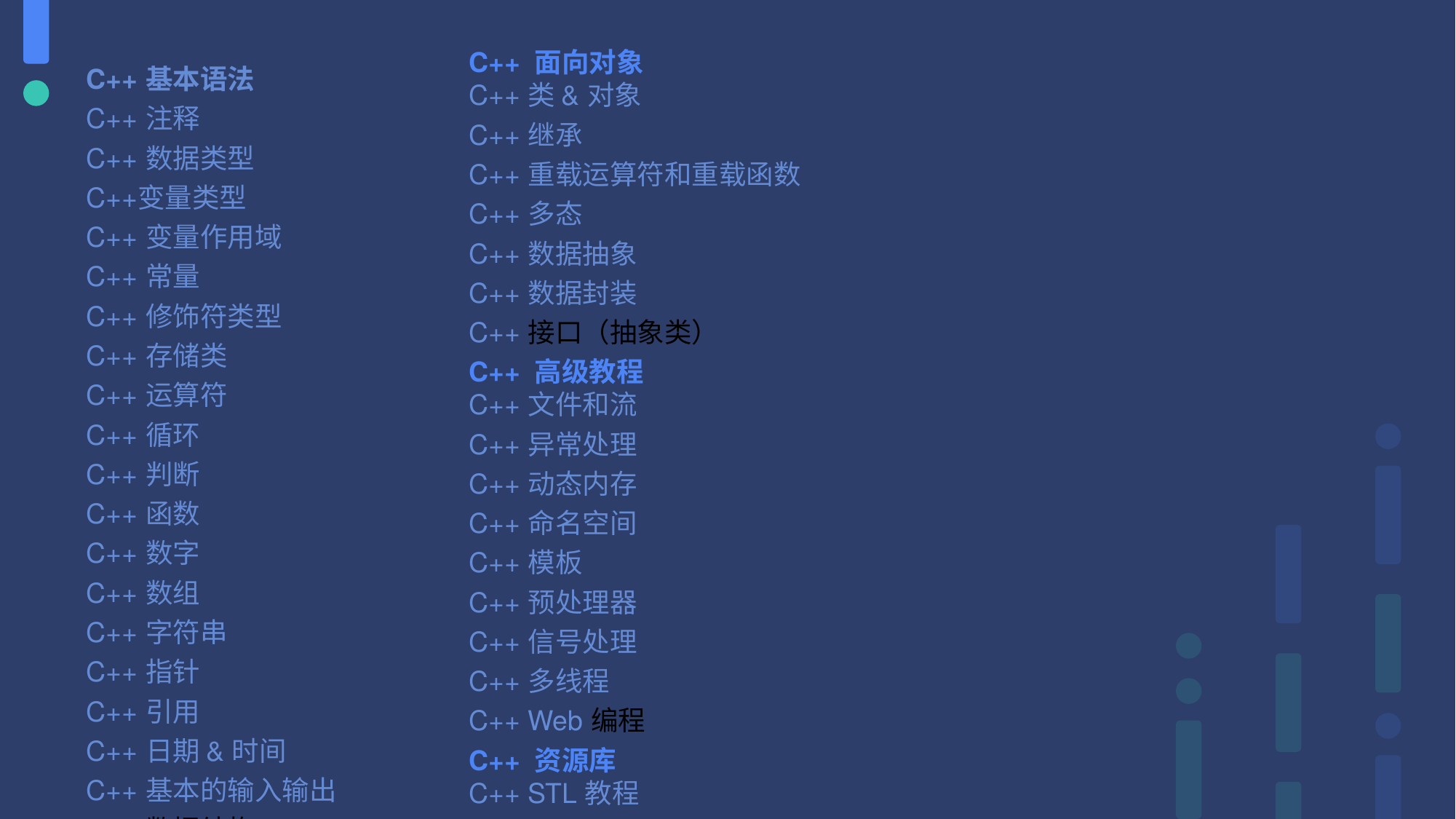

C++ 面向对象
C++ 类 & 对象
C++ 继承
C++ 重载运算符和重载函数
C++ 多态
C++ 数据抽象
C++ 数据封装
C++ 接口（抽象类）
C++ 高级教程
C++ 文件和流
C++ 异常处理
C++ 动态内存
C++ 命名空间
C++ 模板
C++ 预处理器
C++ 信号处理
C++ 多线程
C++ Web 编程
C++ 资源库
C++ STL 教程
C++ 标准库
C++ 有用的资源
C++ 实例
C++ 基本语法
C++ 注释
C++ 数据类型
C++变量类型
C++ 变量作用域
C++ 常量
C++ 修饰符类型
C++ 存储类
C++ 运算符
C++ 循环
C++ 判断
C++ 函数
C++ 数字
C++ 数组
C++ 字符串
C++ 指针
C++ 引用
C++ 日期 & 时间
C++ 基本的输入输出
C++ 数据结构